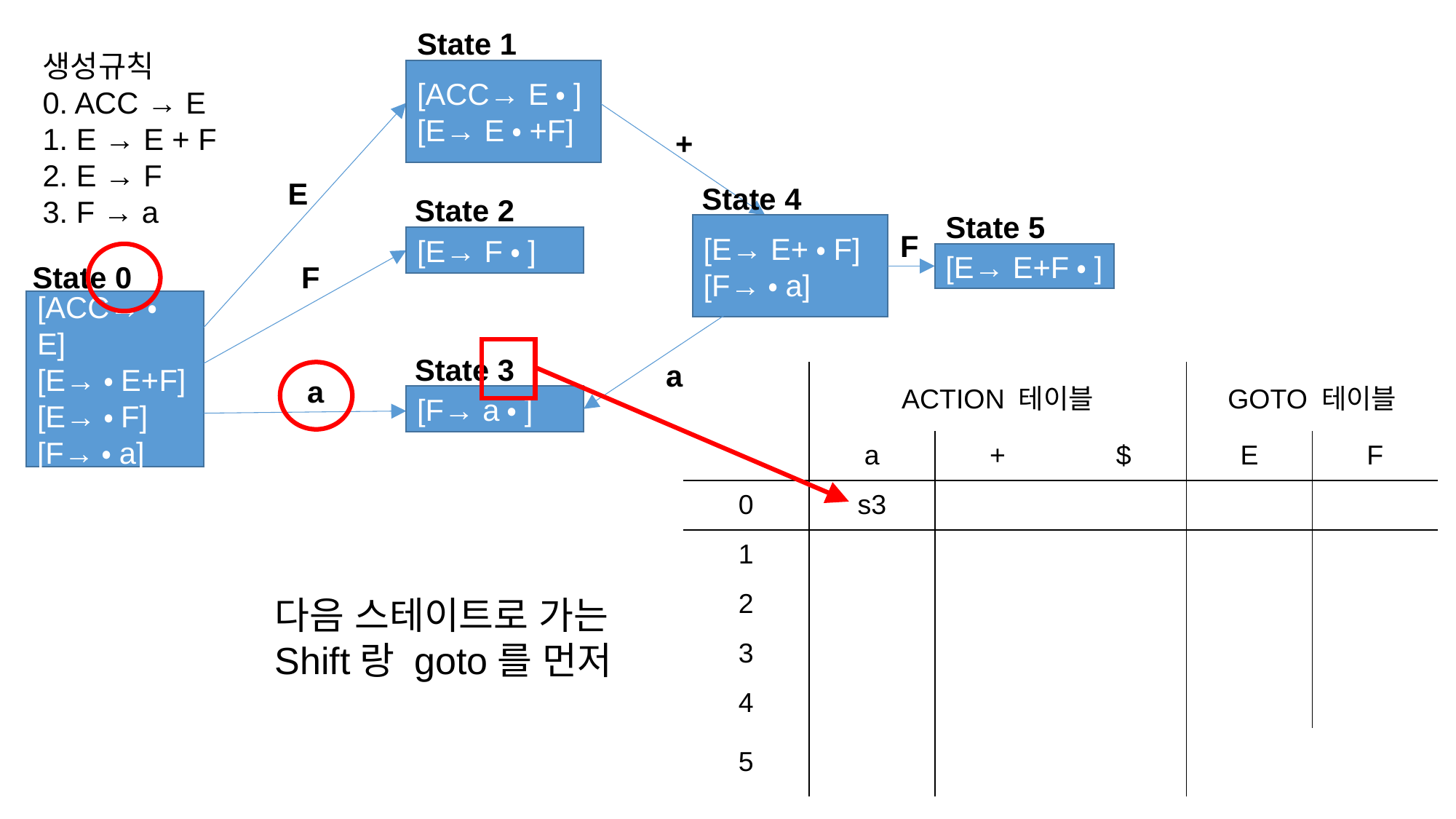

State 1
[ACC→ E・]
[E→ E・+F]
+
E
State 4
State 2
State 5
[E→ E+・F]
[F→・a]
F
[E→ F・]
[E→ E+F・]
State 0
F
[ACC→・E]
[E→・E+F]
[E→・F]
[F→・a]
State 3
a
a
[F→ a・]
생성규칙
0. ACC → E
1. E → E + F
2. E → F
3. F → a

|  | ACTION 테이블 |  |  | GOTO 테이블 |  |
| --- | --- | --- | --- | --- | --- |
|  | a | + | $ | E | F |
| 0 | s3 |  |  |  |  |
| 1 |  |  |  |  |  |
| 2 |  |  |  |  |  |
| 3 |  |  |  |  |  |
| 4 |  |  |  |  |  |
| 5 |  |  |  |  |  |
다음 스테이트로 가는
Shift랑 goto를 먼저